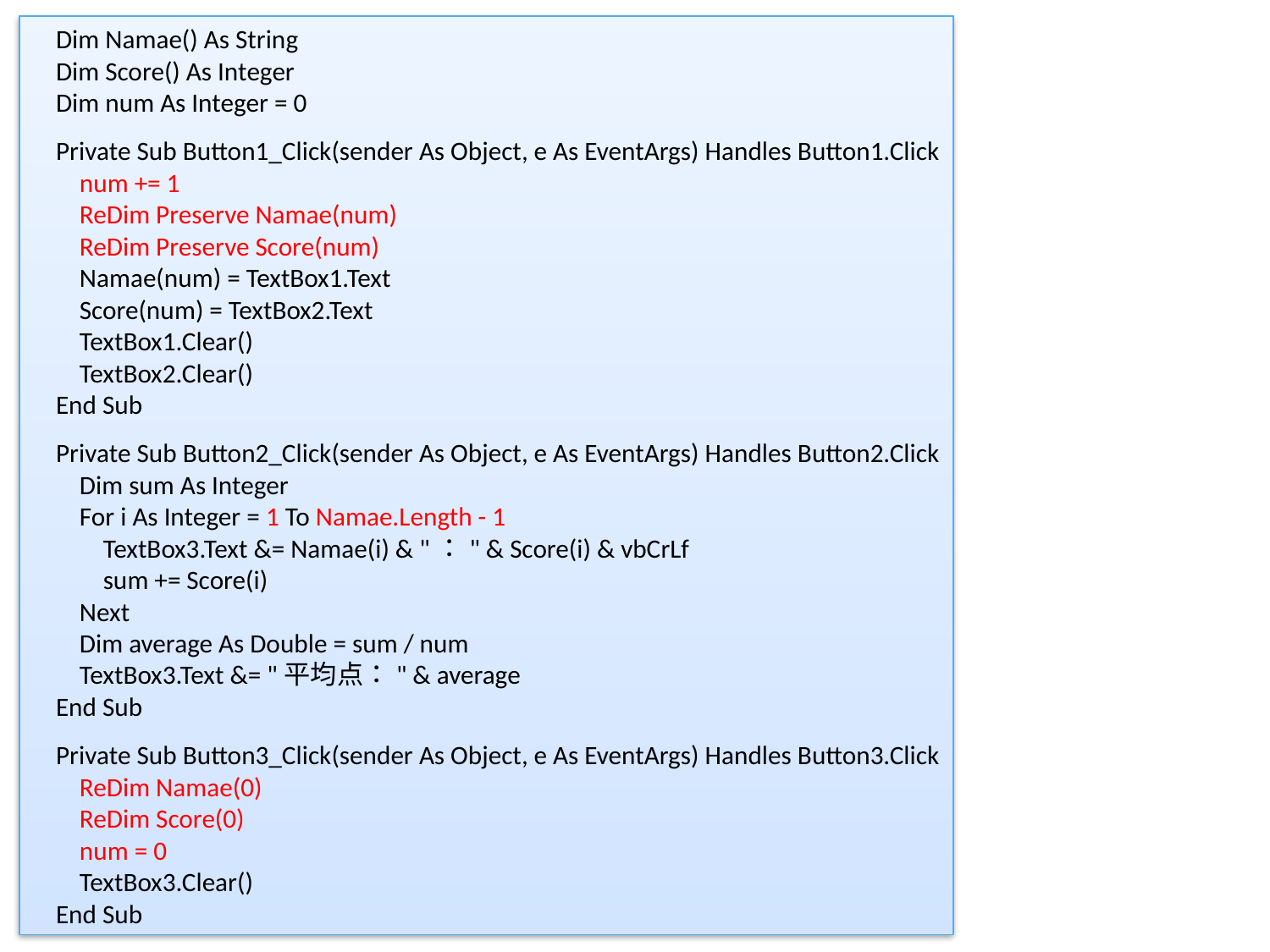

Dim Namae() As String
    Dim Score() As Integer
    Dim num As Integer = 0

    Private Sub Button1_Click(sender As Object, e As EventArgs) Handles Button1.Click
        num += 1
        ReDim Preserve Namae(num)
        ReDim Preserve Score(num)
        Namae(num) = TextBox1.Text
        Score(num) = TextBox2.Text
        TextBox1.Clear()
        TextBox2.Clear()
    End Sub

    Private Sub Button2_Click(sender As Object, e As EventArgs) Handles Button2.Click
        Dim sum As Integer
        For i As Integer = 1 To Namae.Length - 1
            TextBox3.Text &= Namae(i) & "：" & Score(i) & vbCrLf
            sum += Score(i)
        Next
        Dim average As Double = sum / num
        TextBox3.Text &= "平均点：" & average
    End Sub

    Private Sub Button3_Click(sender As Object, e As EventArgs) Handles Button3.Click
        ReDim Namae(0)
        ReDim Score(0)
        num = 0
        TextBox3.Clear()
    End Sub